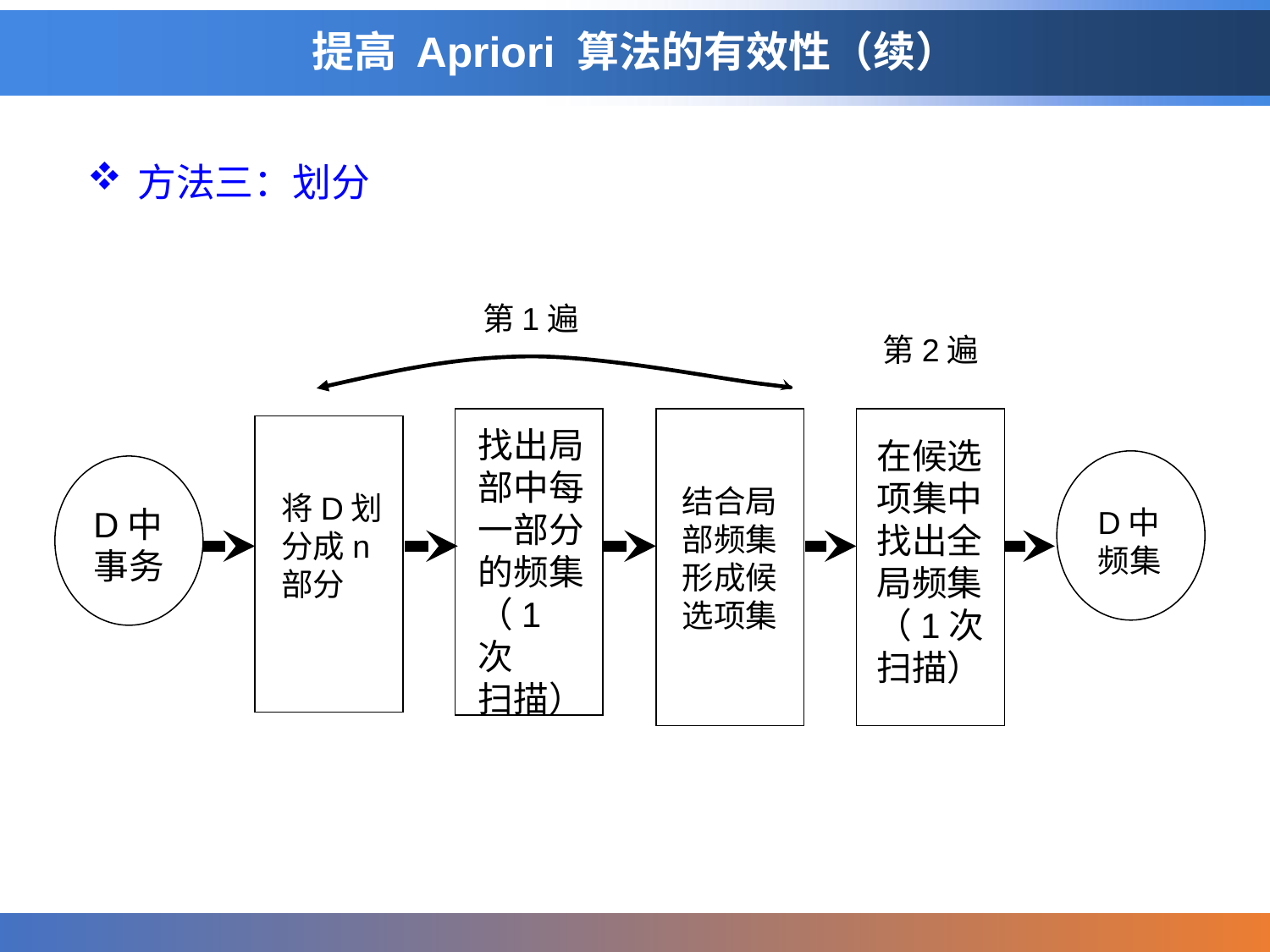

# 提高 Apriori 算法的有效性（续）
方法三：划分
第1遍
第2遍

找出局
部中每
一部分
的频集
（1次
扫描）
在候选
项集中
找出全
局频集
（1次
扫描）

结合局
部频集
形成候
选项集
将D划
分成n
部分
D中
事务
D中
频集